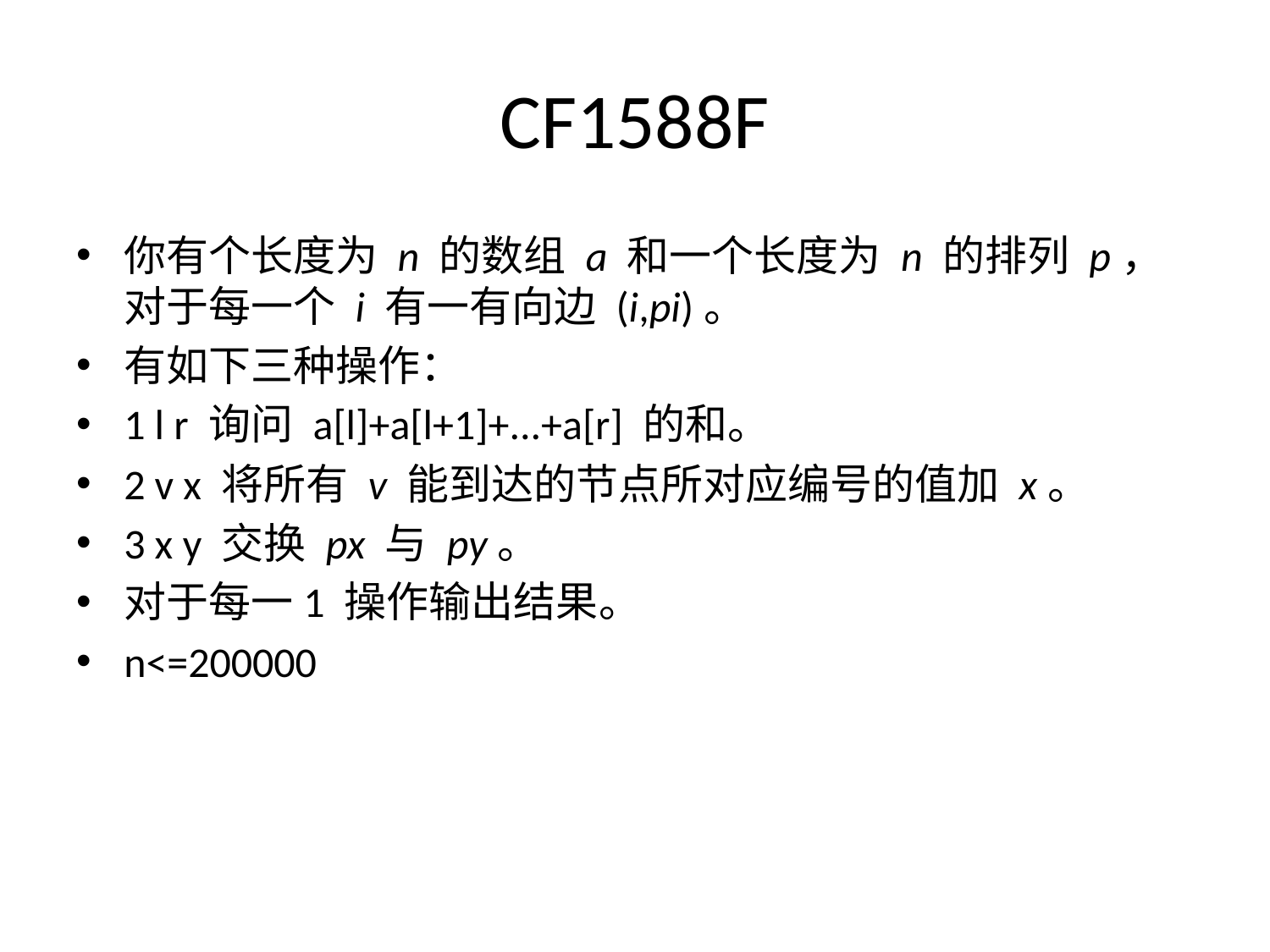

# CF1588F
你有个长度为 n 的数组 a 和一个长度为 n 的排列 p，对于每一个 i 有一有向边 (i,pi​)。
有如下三种操作：
1 l r 询问 a[l]+a[l+1]+...+a[r] 的和。
2 v x 将所有 v 能到达的节点所对应编号的值加 x。
3 x y 交换 px​ 与 py​。
对于每一1 操作输出结果。
n<=200000